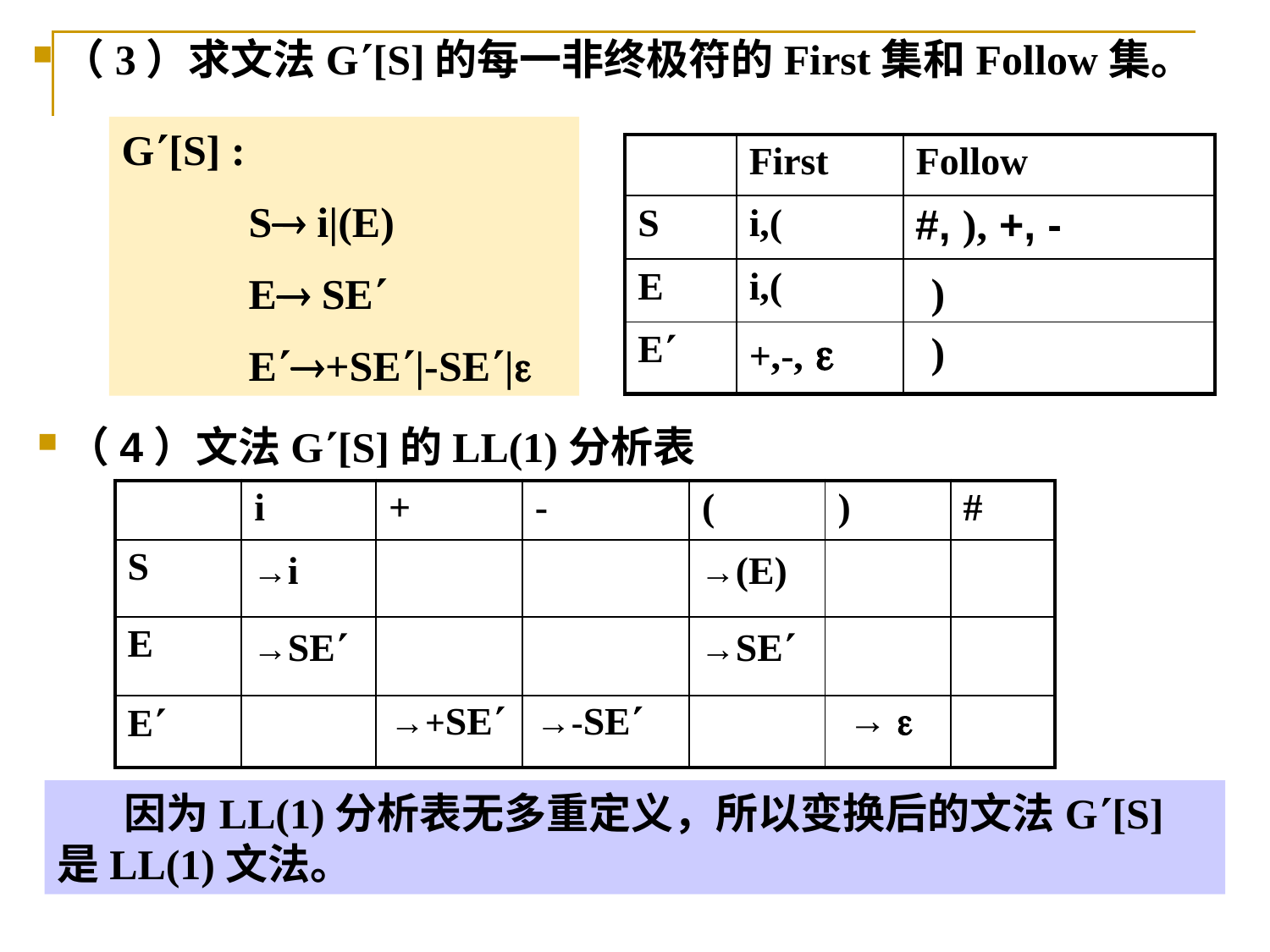

（3）求文法G′[S]的每一非终极符的First集和Follow集。
G′[S] :
	S→ i|(E)
	E→ SE′
	E′→+SE′|-SE′|ε
|  | First | Follow |
| --- | --- | --- |
| S | i,( |  |
| E | i,( |  |
| E′ | +,-, ε |  |
#, ), +, -
 )
 )
（4）文法G′[S]的LL(1)分析表
|  | i | + | - | ( | ) | # |
| --- | --- | --- | --- | --- | --- | --- |
| S |  |  |  |  |  |  |
| E |  |  |  |  |  |  |
| E′ |  |  |  |  |  |  |
| →i |  |  | →(E) |
| --- | --- | --- | --- |
| →SE′ |  |  | →SE′ |
| --- | --- | --- | --- |
→ ε
| →+SE′ | →-SE′ |
| --- | --- |
      因为LL(1)分析表无多重定义，所以变换后的文法G′[S]是LL(1)文法。
76